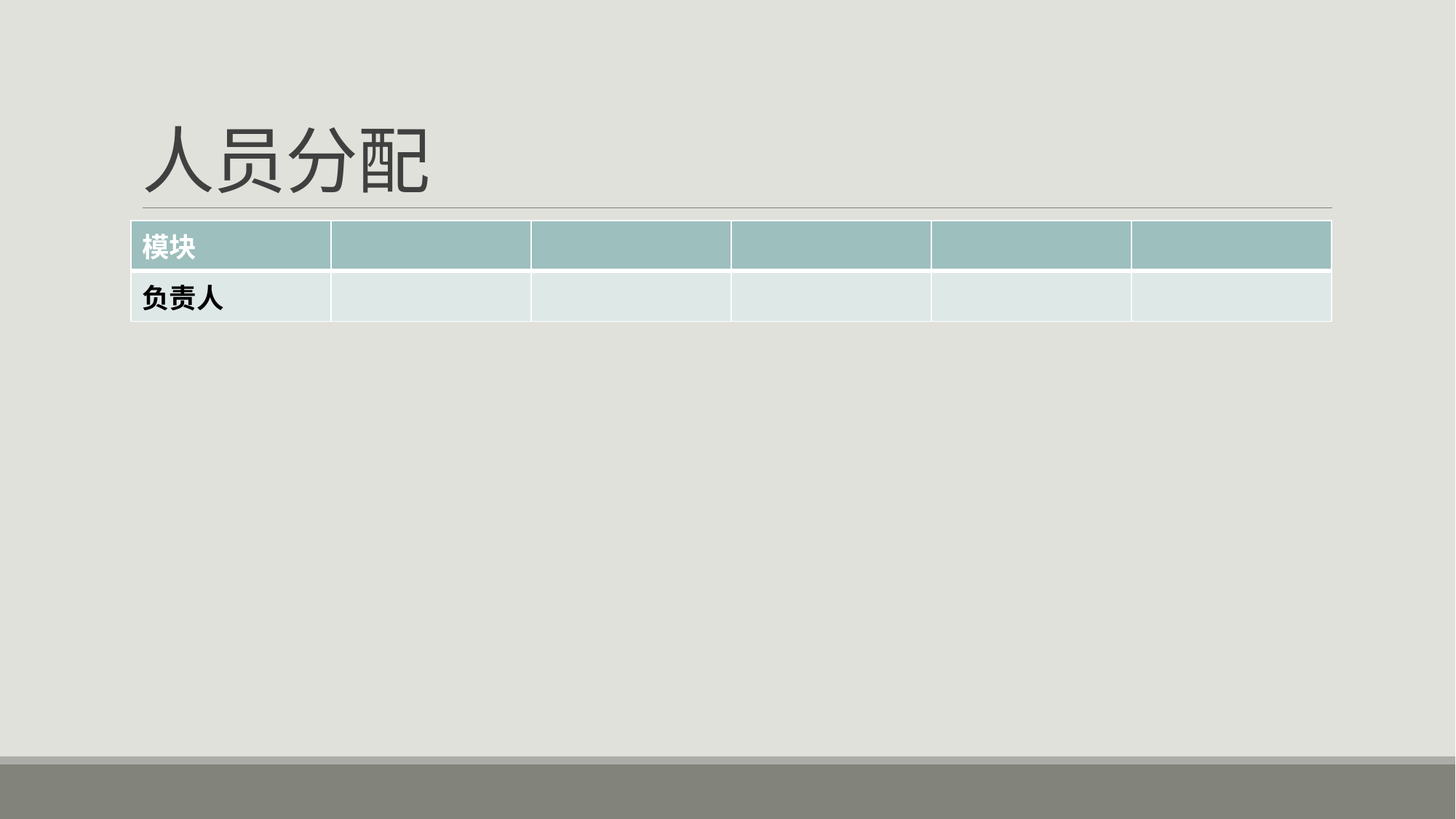

# 人员分配
| 模块 |  |  |  |  |  |
| --- | --- | --- | --- | --- | --- |
| 负责人 |  |  |  |  |  |